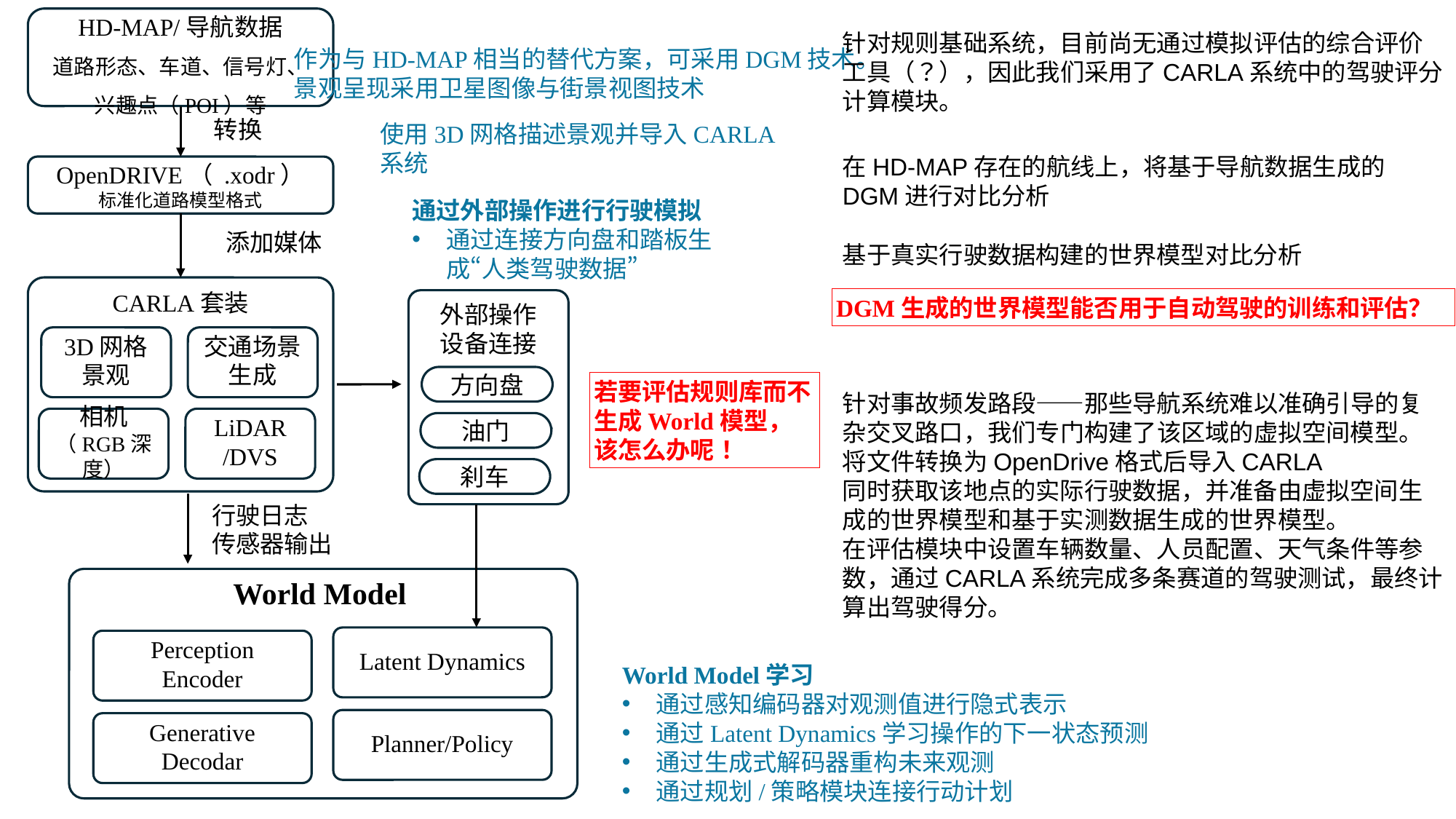

HD-MAP/导航数据
道路形态、车道、信号灯、兴趣点（POI）等
针对规则基础系统，目前尚无通过模拟评估的综合评价工具（？），因此我们采用了CARLA系统中的驾驶评分计算模块。
作为与HD-MAP相当的替代方案，可采用DGM技术。
景观呈现采用卫星图像与街景视图技术
转换
使用3D网格描述景观并导入CARLA系统
在HD-MAP存在的航线上，将基于导航数据生成的DGM进行对比分析
OpenDRIVE（ .xodr）
标准化道路模型格式
通过外部操作进行行驶模拟
通过连接方向盘和踏板生成“人类驾驶数据”
添加媒体
基于真实行驶数据构建的世界模型对比分析
CARLA套装

DGM生成的世界模型能否用于自动驾驶的训练和评估？
外部操作
设备连接
3D网格
景观
交通场景生成
方向盘
若要评估规则库而不生成World模型，
该怎么办呢！
针对事故频发路段——那些导航系统难以准确引导的复杂交叉路口，我们专门构建了该区域的虚拟空间模型。
将文件转换为OpenDrive格式后导入CARLA
同时获取该地点的实际行驶数据，并准备由虚拟空间生成的世界模型和基于实测数据生成的世界模型。
在评估模块中设置车辆数量、人员配置、天气条件等参数，通过CARLA系统完成多条赛道的驾驶测试，最终计算出驾驶得分。
相机
（RGB深度）
LiDAR
/DVS
油门
刹车
行驶日志
传感器输出

World Model
Latent Dynamics
Perception
Encoder
World Model学习
通过感知编码器对观测值进行隐式表示
通过Latent Dynamics学习操作的下一状态预测
通过生成式解码器重构未来观测
通过规划/策略模块连接行动计划
Planner/Policy
Generative
Decodar